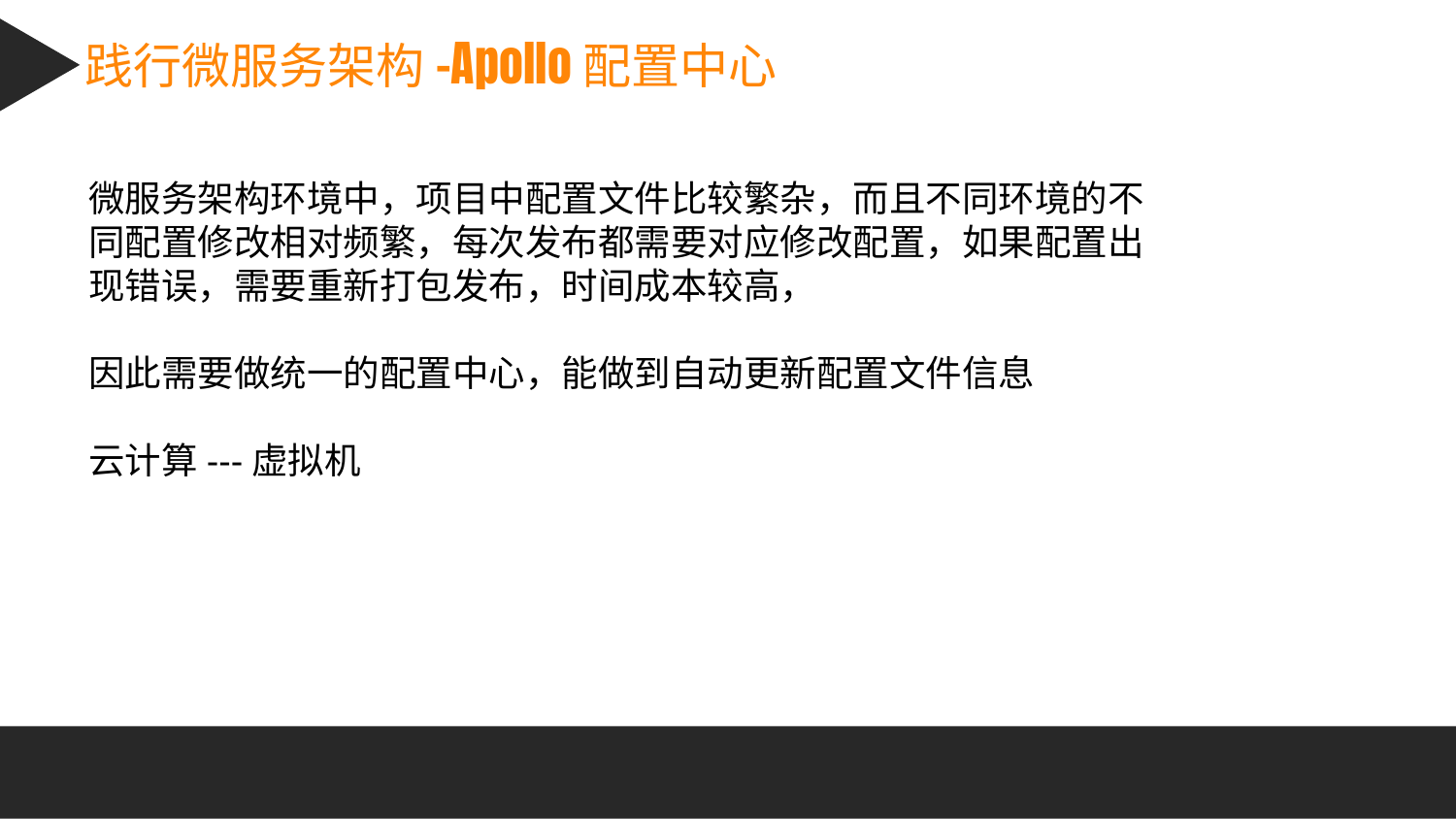

践行微服务架构-Apollo配置中心
微服务架构环境中，项目中配置文件比较繁杂，而且不同环境的不同配置修改相对频繁，每次发布都需要对应修改配置，如果配置出现错误，需要重新打包发布，时间成本较高，

因此需要做统一的配置中心，能做到自动更新配置文件信息

云计算---虚拟机